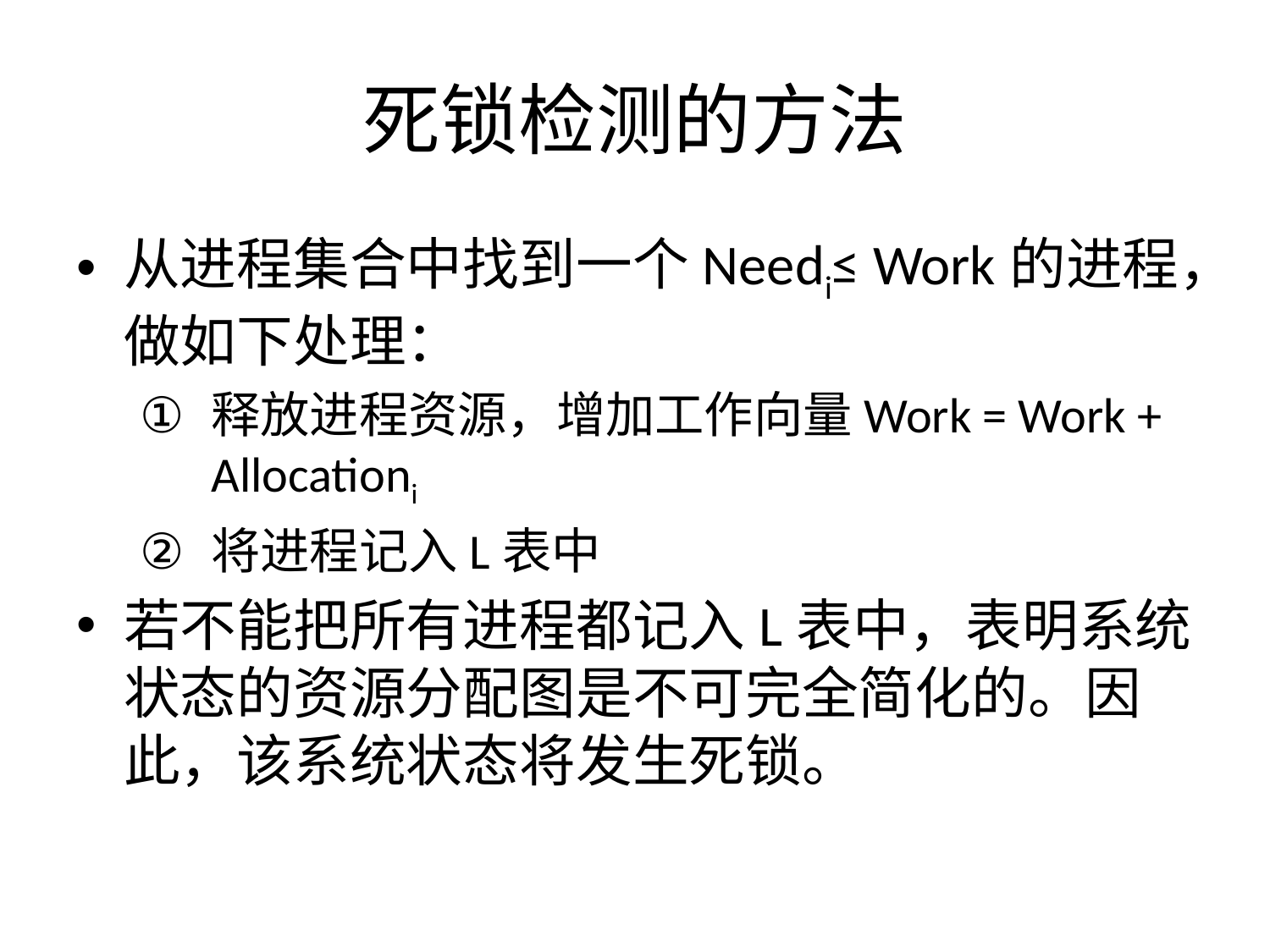

# 死锁检测的方法
从进程集合中找到一个Needi≤ Work的进程，做如下处理：
释放进程资源，增加工作向量Work = Work + Allocationi
将进程记入L表中
若不能把所有进程都记入L表中，表明系统状态的资源分配图是不可完全简化的。因此，该系统状态将发生死锁。